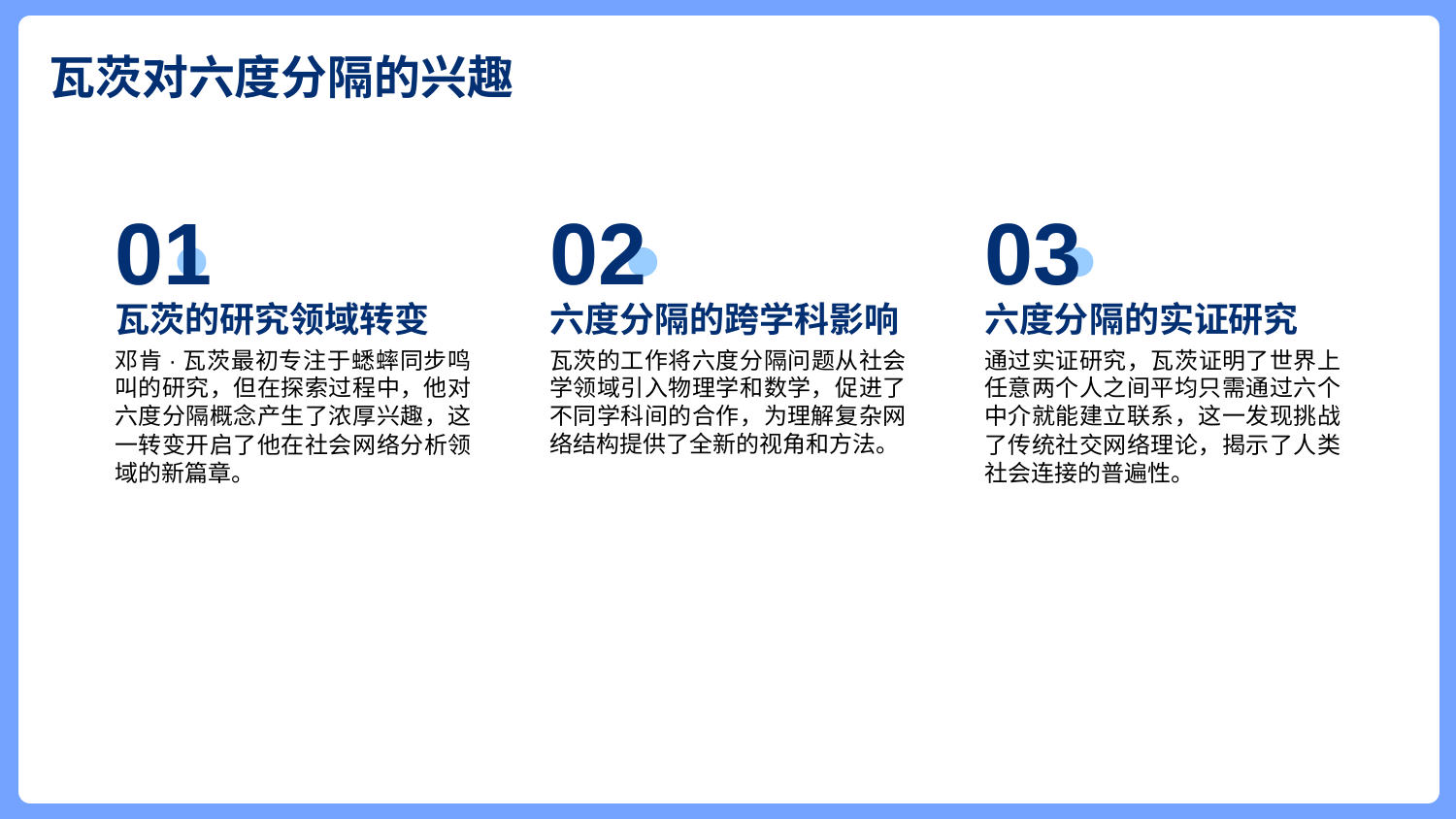

瓦茨对六度分隔的兴趣
01
02
03

瓦茨的研究领域转变
六度分隔的跨学科影响
六度分隔的实证研究
邓肯·瓦茨最初专注于蟋蟀同步鸣叫的研究，但在探索过程中，他对六度分隔概念产生了浓厚兴趣，这一转变开启了他在社会网络分析领域的新篇章。
瓦茨的工作将六度分隔问题从社会学领域引入物理学和数学，促进了不同学科间的合作，为理解复杂网络结构提供了全新的视角和方法。
通过实证研究，瓦茨证明了世界上任意两个人之间平均只需通过六个中介就能建立联系，这一发现挑战了传统社交网络理论，揭示了人类社会连接的普遍性。